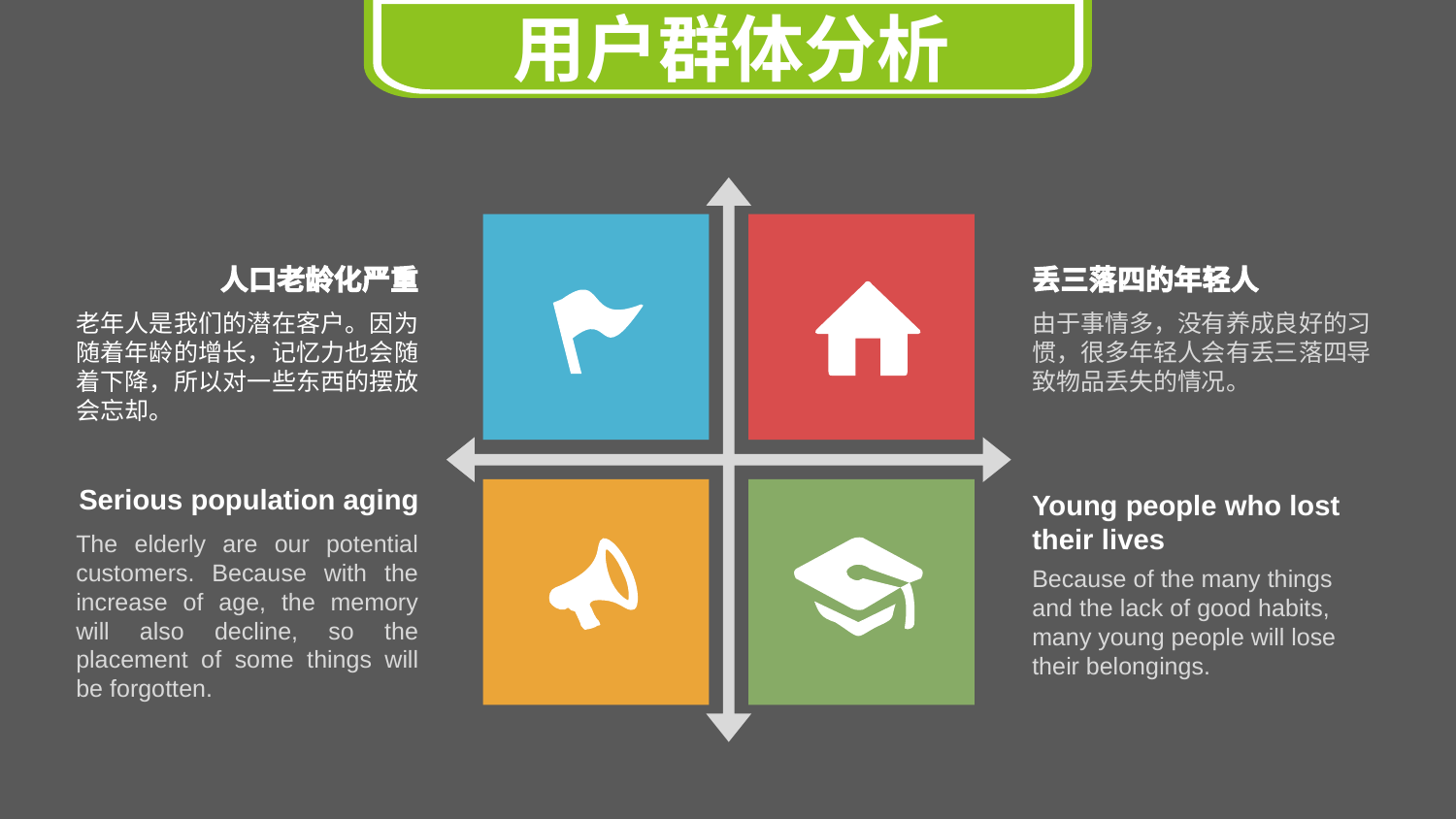

用户群体分析

人口老龄化严重
丢三落四的年轻人

老年人是我们的潜在客户。因为随着年龄的增长，记忆力也会随着下降，所以对一些东西的摆放会忘却。
由于事情多，没有养成良好的习惯，很多年轻人会有丢三落四导致物品丢失的情况。

Serious population aging
Young people who lost their lives

The elderly are our potential customers. Because with the increase of age, the memory will also decline, so the placement of some things will be forgotten.

Because of the many things and the lack of good habits, many young people will lose their belongings.